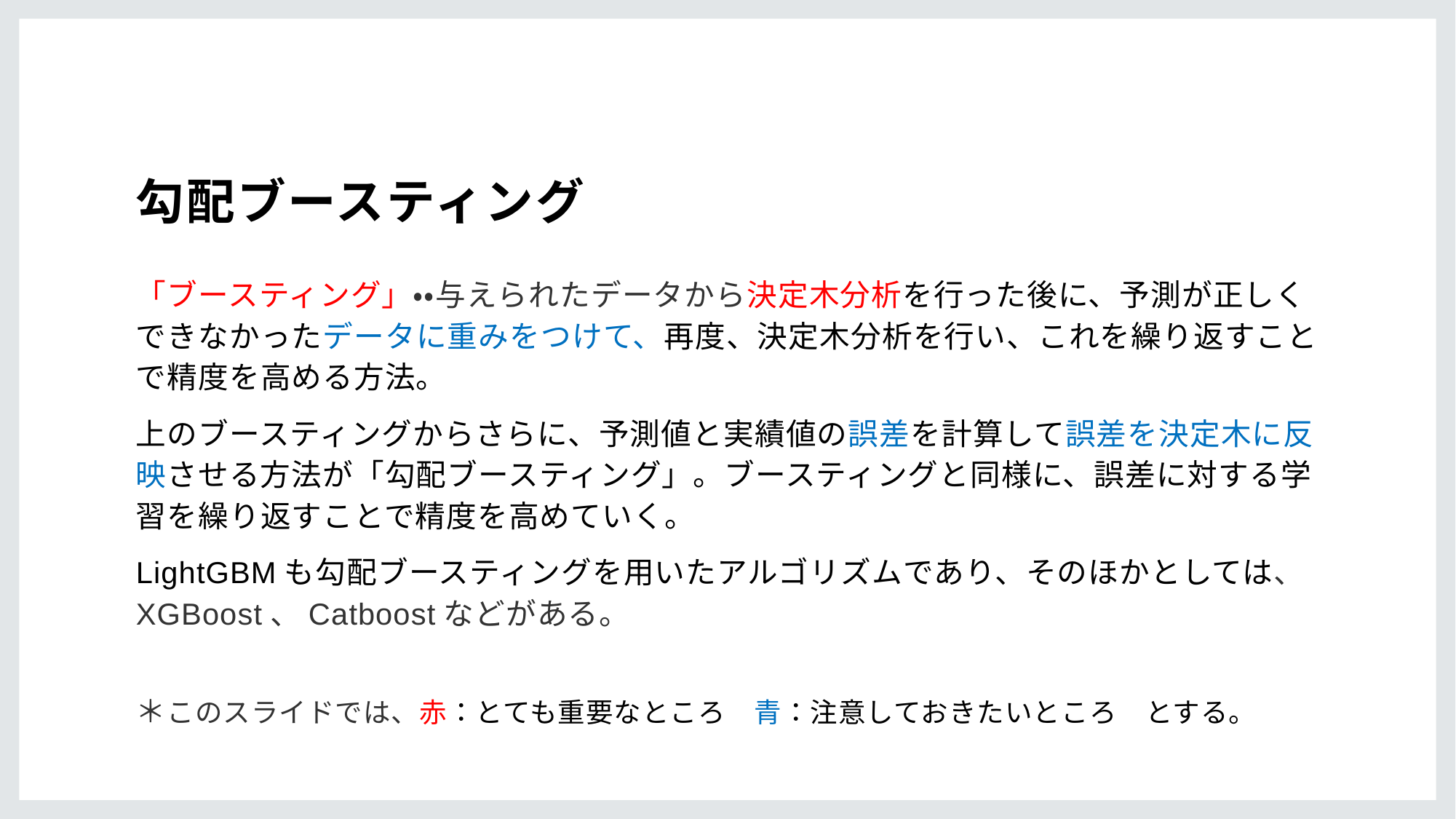

# 勾配ブースティング
「ブースティング」・・与えられたデータから決定木分析を行った後に、予測が正しくできなかったデータに重みをつけて、再度、決定木分析を行い、これを繰り返すことで精度を高める方法。
上のブースティングからさらに、予測値と実績値の誤差を計算して誤差を決定木に反映させる方法が「勾配ブースティング」。ブースティングと同様に、誤差に対する学習を繰り返すことで精度を高めていく。
LightGBMも勾配ブースティングを用いたアルゴリズムであり、そのほかとしては、XGBoost、Catboostなどがある。
＊このスライドでは、赤：とても重要なところ　青：注意しておきたいところ　とする。